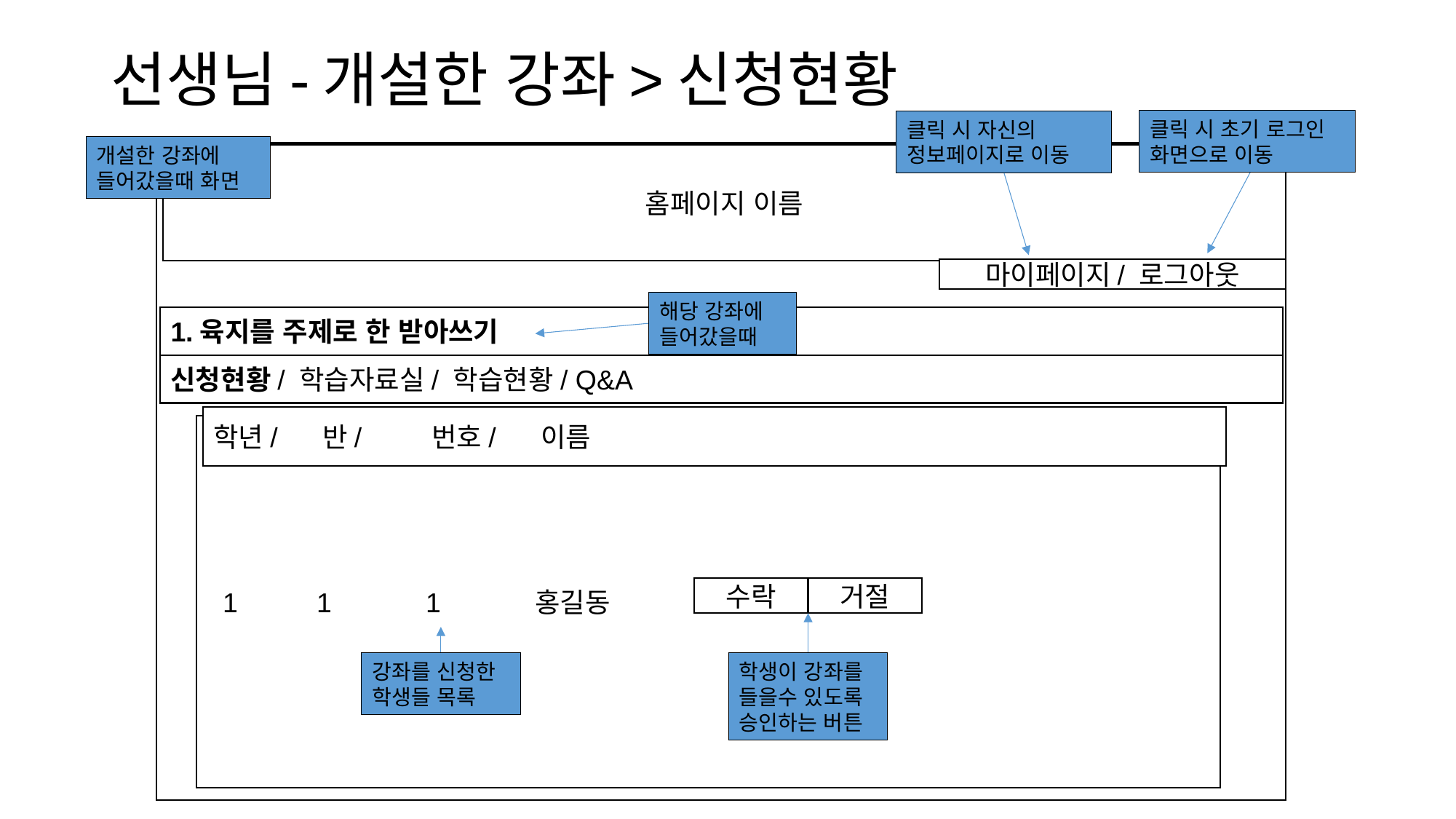

# 선생님-개설한 강좌>신청현황
클릭 시 초기 로그인 화면으로 이동
클릭 시 자신의 정보페이지로 이동
개설한 강좌에 들어갔을때 화면

홈페이지 이름
마이페이지/ 로그아웃
해당 강좌에 들어갔을때
1.육지를 주제로 한 받아쓰기
신청현황/ 학습자료실/ 학습현황/ Q&A
학년/	반/	번호/	이름
  1	1	1	홍길동
수락
거절
강좌를 신청한 학생들 목록
학생이 강좌를 들을수 있도록 승인하는 버튼